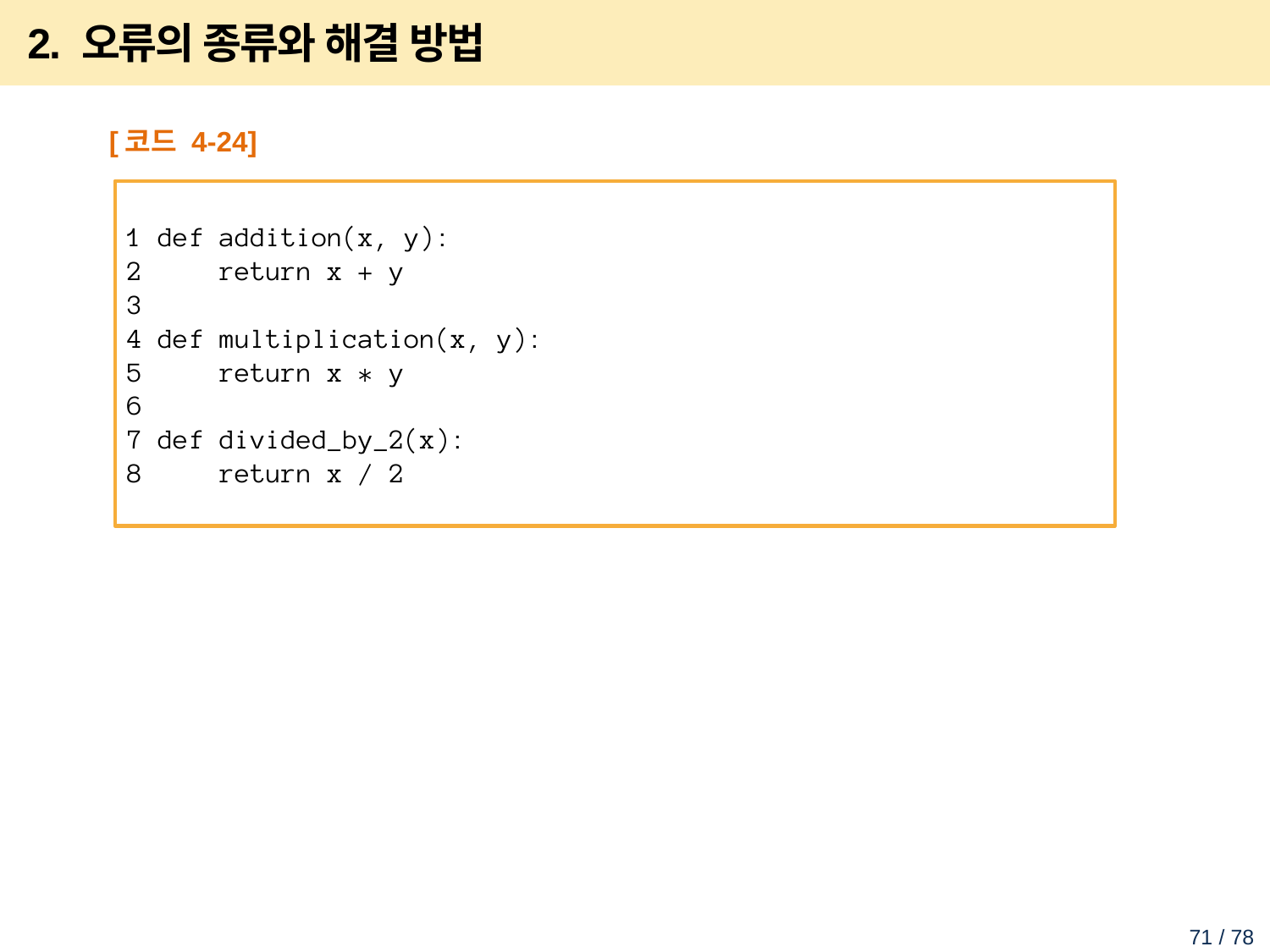

# 2. 오류의 종류와 해결 방법

[코드 4-24]
1 def addition(x, y):
2     return x + y
3
4 def multiplication(x, y):
5     return x * y
6
7 def divided_by_2(x):
8     return x / 2